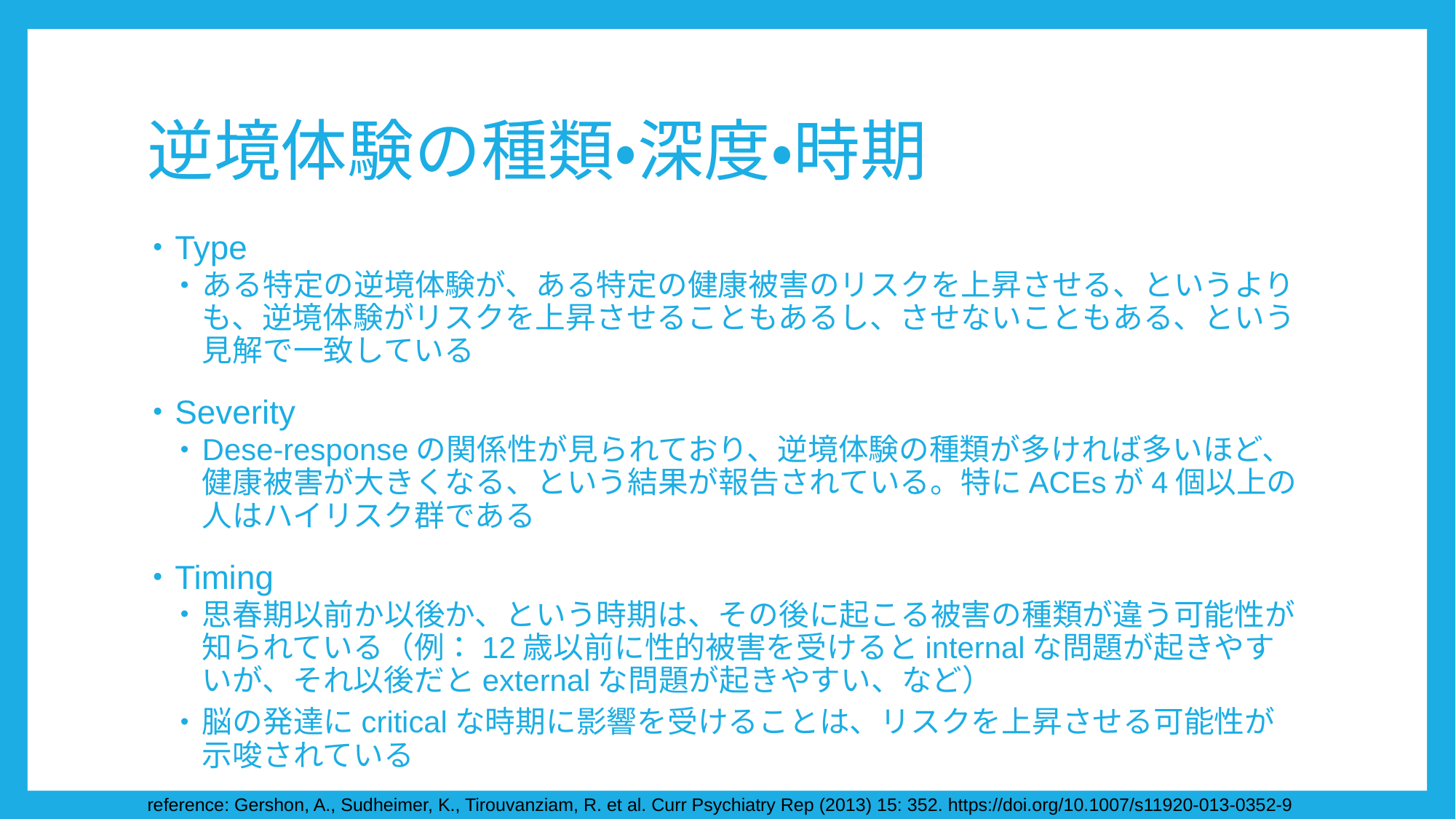

# 逆境体験の種類・深度・時期
Type
ある特定の逆境体験が、ある特定の健康被害のリスクを上昇させる、というよりも、逆境体験がリスクを上昇させることもあるし、させないこともある、という見解で一致している
Severity
Dese-responseの関係性が見られており、逆境体験の種類が多ければ多いほど、健康被害が大きくなる、という結果が報告されている。特にACEsが4個以上の人はハイリスク群である
Timing
思春期以前か以後か、という時期は、その後に起こる被害の種類が違う可能性が知られている（例：12歳以前に性的被害を受けるとinternalな問題が起きやすいが、それ以後だとexternalな問題が起きやすい、など）
脳の発達にcriticalな時期に影響を受けることは、リスクを上昇させる可能性が示唆されている
reference: Gershon, A., Sudheimer, K., Tirouvanziam, R. et al. Curr Psychiatry Rep (2013) 15: 352. https://doi.org/10.1007/s11920-013-0352-9